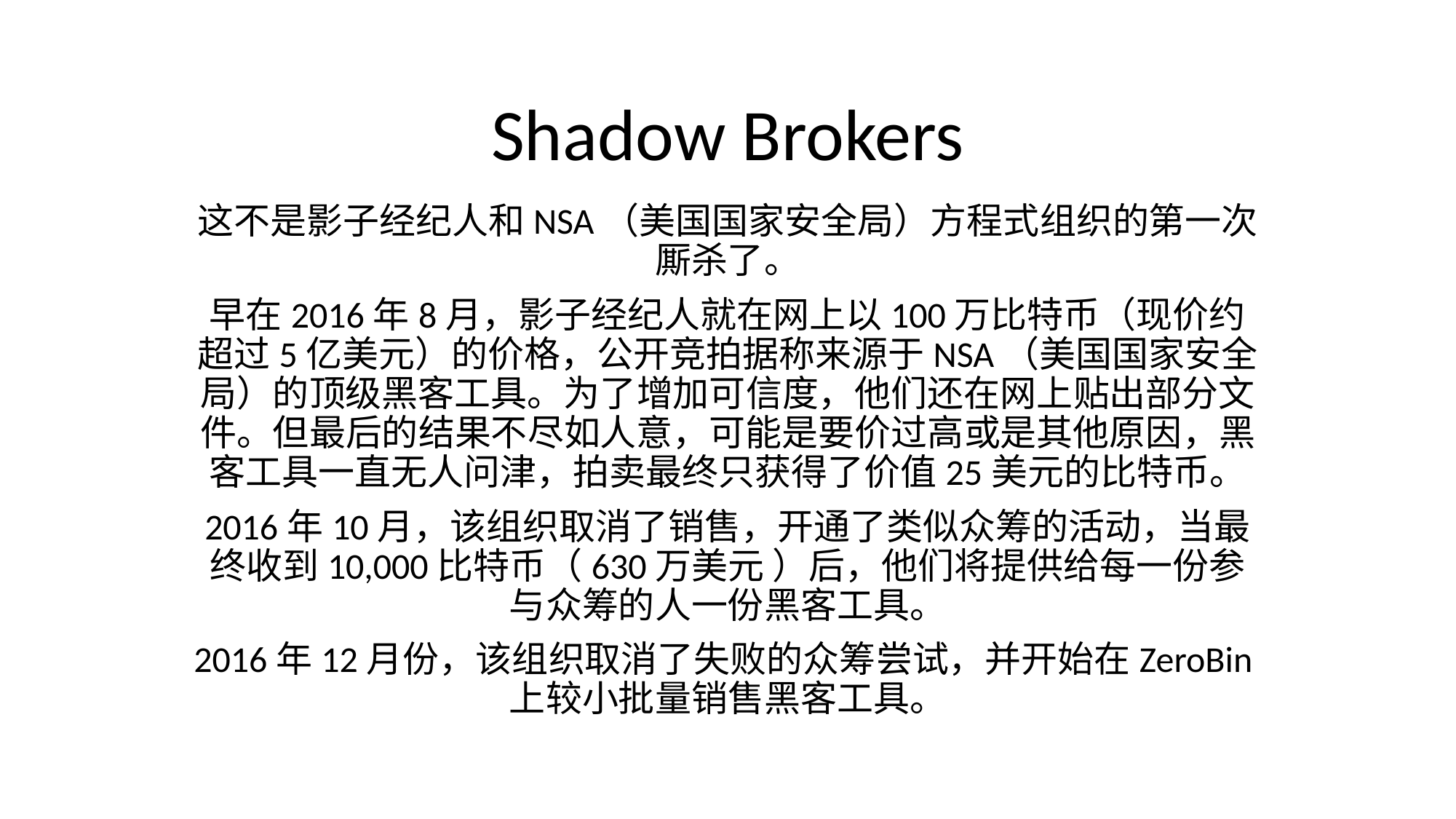

# Shadow Brokers
这不是影子经纪人和NSA（美国国家安全局）方程式组织的第一次厮杀了。
早在2016年8月，影子经纪人就在网上以100万比特币（现价约超过5亿美元）的价格，公开竞拍据称来源于NSA（美国国家安全局）的顶级黑客工具。为了增加可信度，他们还在网上贴出部分文件。但最后的结果不尽如人意，可能是要价过高或是其他原因，黑客工具一直无人问津，拍卖最终只获得了价值25美元的比特币。
2016年10月，该组织取消了销售，开通了类似众筹的活动，当最终收到10,000比特币（630万美元 ）后，他们将提供给每一份参与众筹的人一份黑客工具。
2016年12月份，该组织取消了失败的众筹尝试，并开始在ZeroBin上较小批量销售黑客工具。